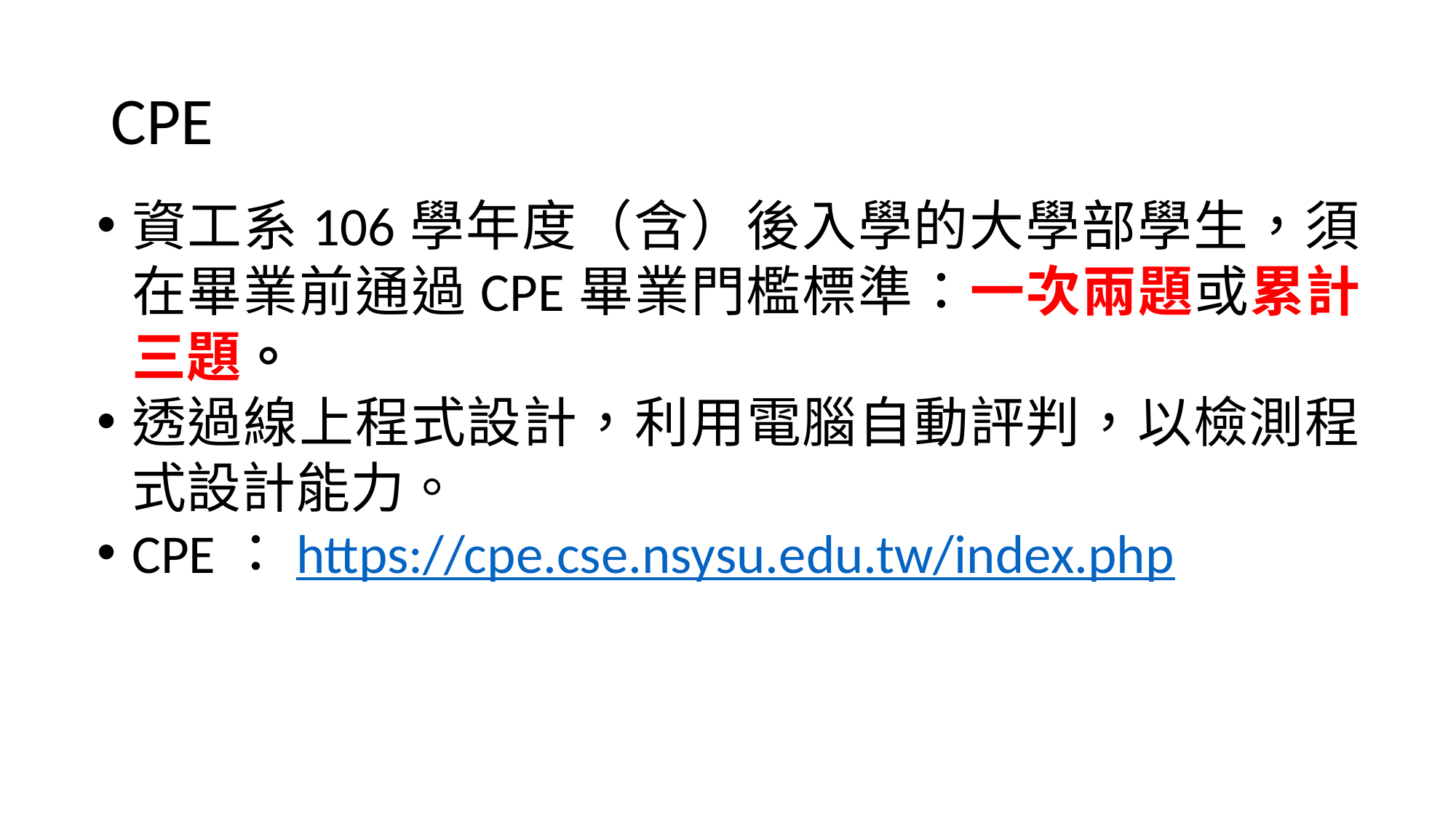

# CPE
資工系106學年度（含）後入學的大學部學生，須在畢業前通過CPE畢業門檻標準：一次兩題或累計三題。
透過線上程式設計，利用電腦自動評判，以檢測程式設計能力。
CPE：https://cpe.cse.nsysu.edu.tw/index.php